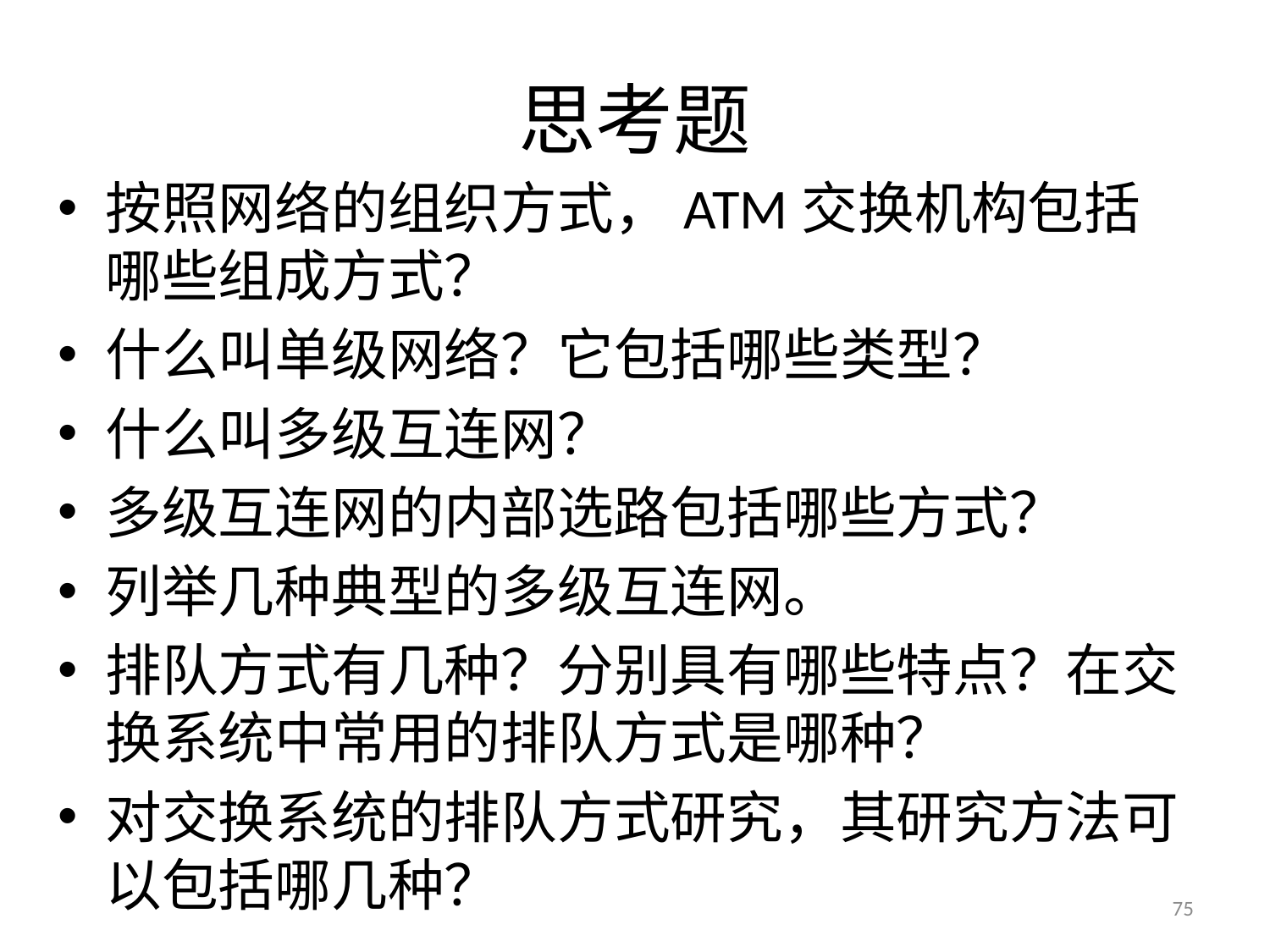

# 思考题
按照网络的组织方式，ATM交换机构包括哪些组成方式？
什么叫单级网络？它包括哪些类型？
什么叫多级互连网？
多级互连网的内部选路包括哪些方式？
列举几种典型的多级互连网。
排队方式有几种？分别具有哪些特点？在交换系统中常用的排队方式是哪种？
对交换系统的排队方式研究，其研究方法可以包括哪几种？

75